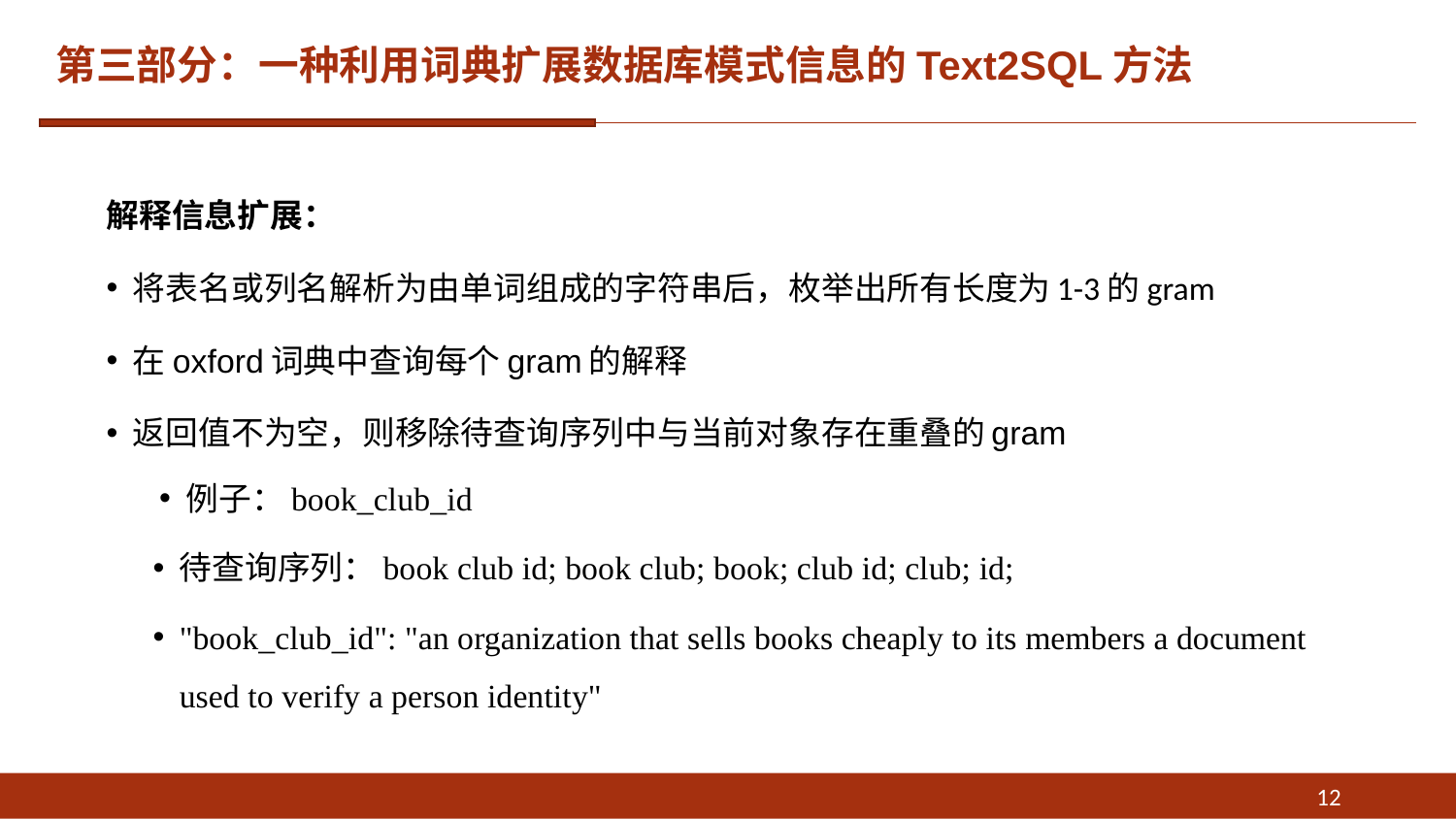

# 第三部分：一种利用词典扩展数据库模式信息的Text2SQL方法
解释信息扩展：
将表名或列名解析为由单词组成的字符串后，枚举出所有长度为1-3的gram
在oxford词典中查询每个gram的解释
返回值不为空，则移除待查询序列中与当前对象存在重叠的gram
例子：book_club_id
待查询序列：book club id; book club; book; club id; club; id;
"book_club_id": "an organization that sells books cheaply to its members a document used to verify a person identity"
12